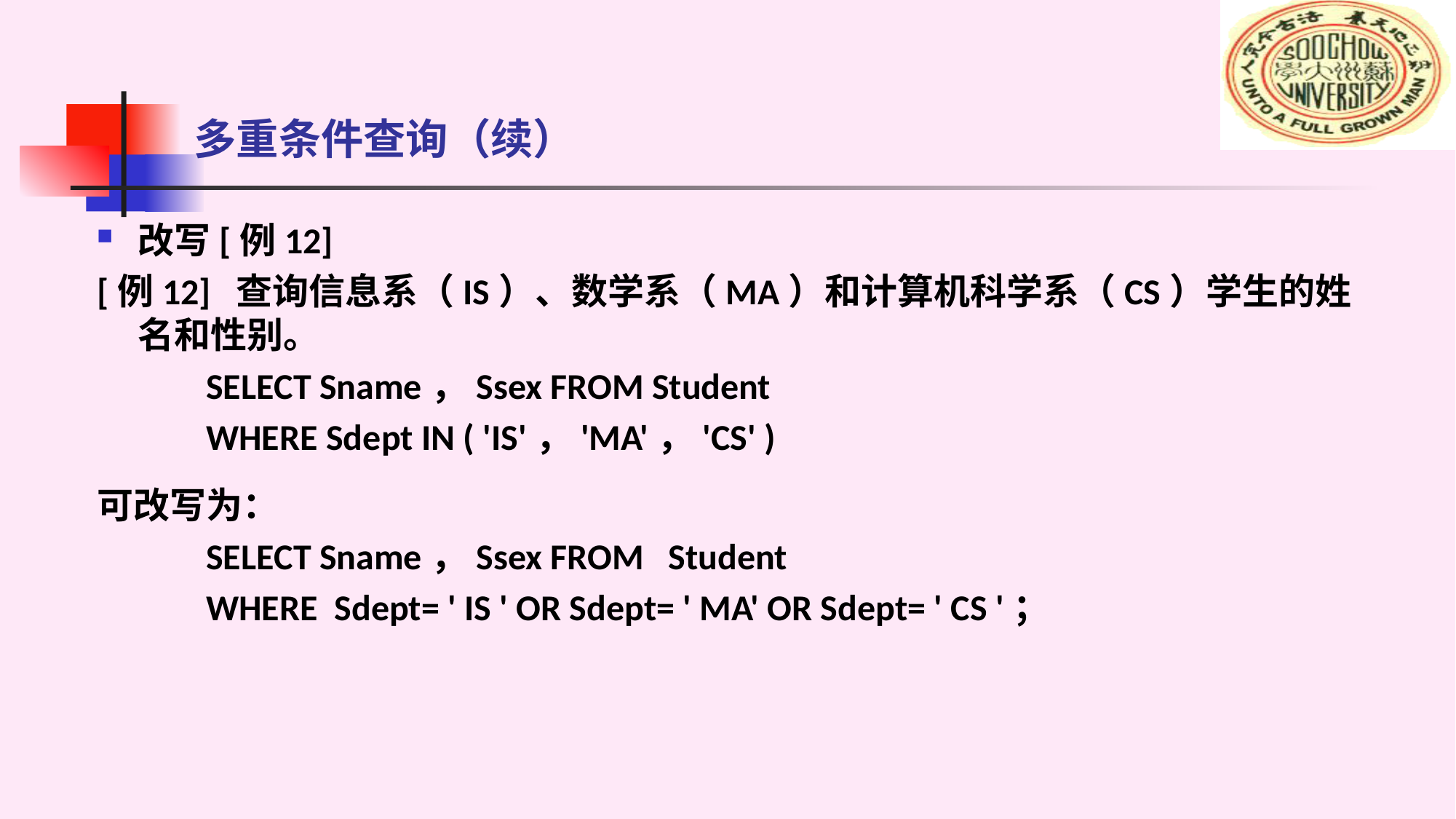

# 多重条件查询（续）
改写[例12]
[例12]  查询信息系（IS）、数学系（MA）和计算机科学系（CS）学生的姓名和性别。
SELECT Sname，Ssex FROM Student
WHERE Sdept IN ( 'IS'，'MA'，'CS' )
可改写为：
SELECT Sname，Ssex FROM   Student
WHERE  Sdept= ' IS ' OR Sdept= ' MA' OR Sdept= ' CS '；